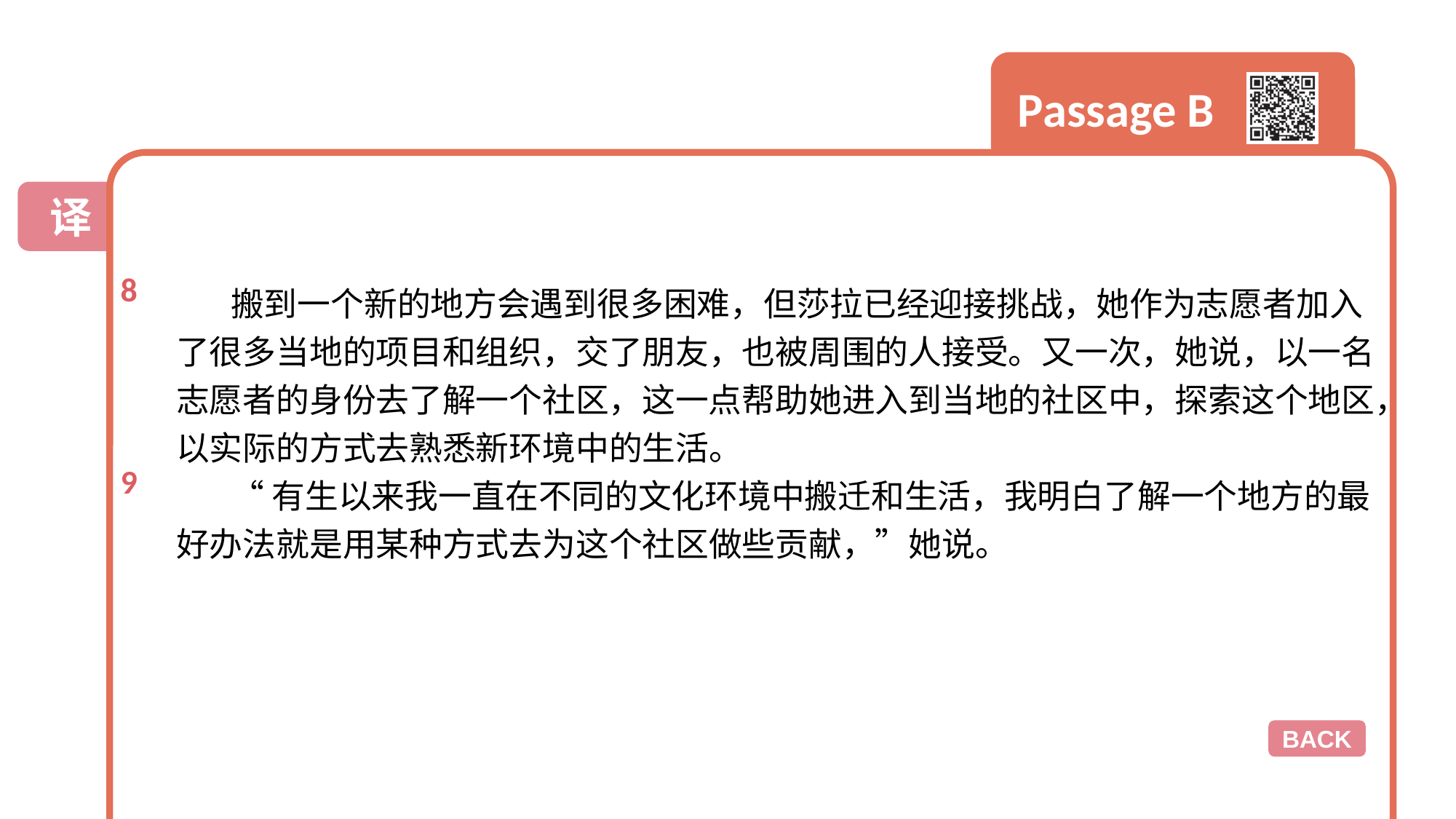

搬到一个新的地方会遇到很多困难，但莎拉已经迎接挑战，她作为志愿者加入了很多当地的项目和组织，交了朋友，也被周围的人接受。又一次，她说，以一名志愿者的身份去了解一个社区，这一点帮助她进入到当地的社区中，探索这个地区，以实际的方式去熟悉新环境中的生活。
“有生以来我一直在不同的文化环境中搬迁和生活，我明白了解一个地方的最好办法就是用某种方式去为这个社区做些贡献，”她说。

8

9

BACK